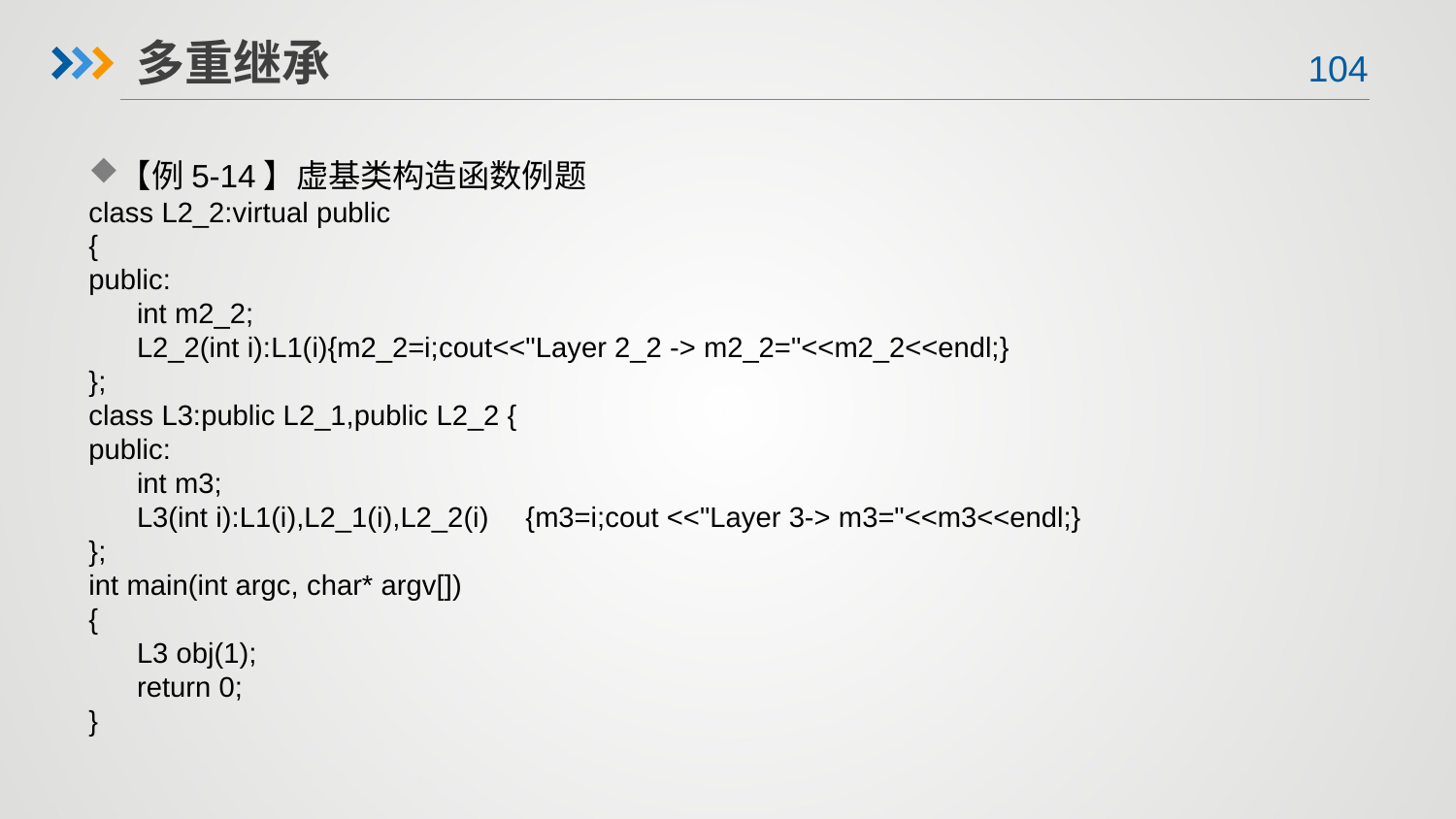

多重继承
【例5-14】虚基类构造函数例题
class L2_2:virtual public
{
public:
      int m2_2;
      L2_2(int i):L1(i){m2_2=i;cout<<"Layer 2_2 -> m2_2="<<m2_2<<endl;}
};
class L3:public L2_1,public L2_2 {
public:
      int m3;
      L3(int i):L1(i),L2_1(i),L2_2(i)	{m3=i;cout <<"Layer 3-> m3="<<m3<<endl;}
};
int main(int argc, char* argv[])
{
      L3 obj(1);
      return 0;
}